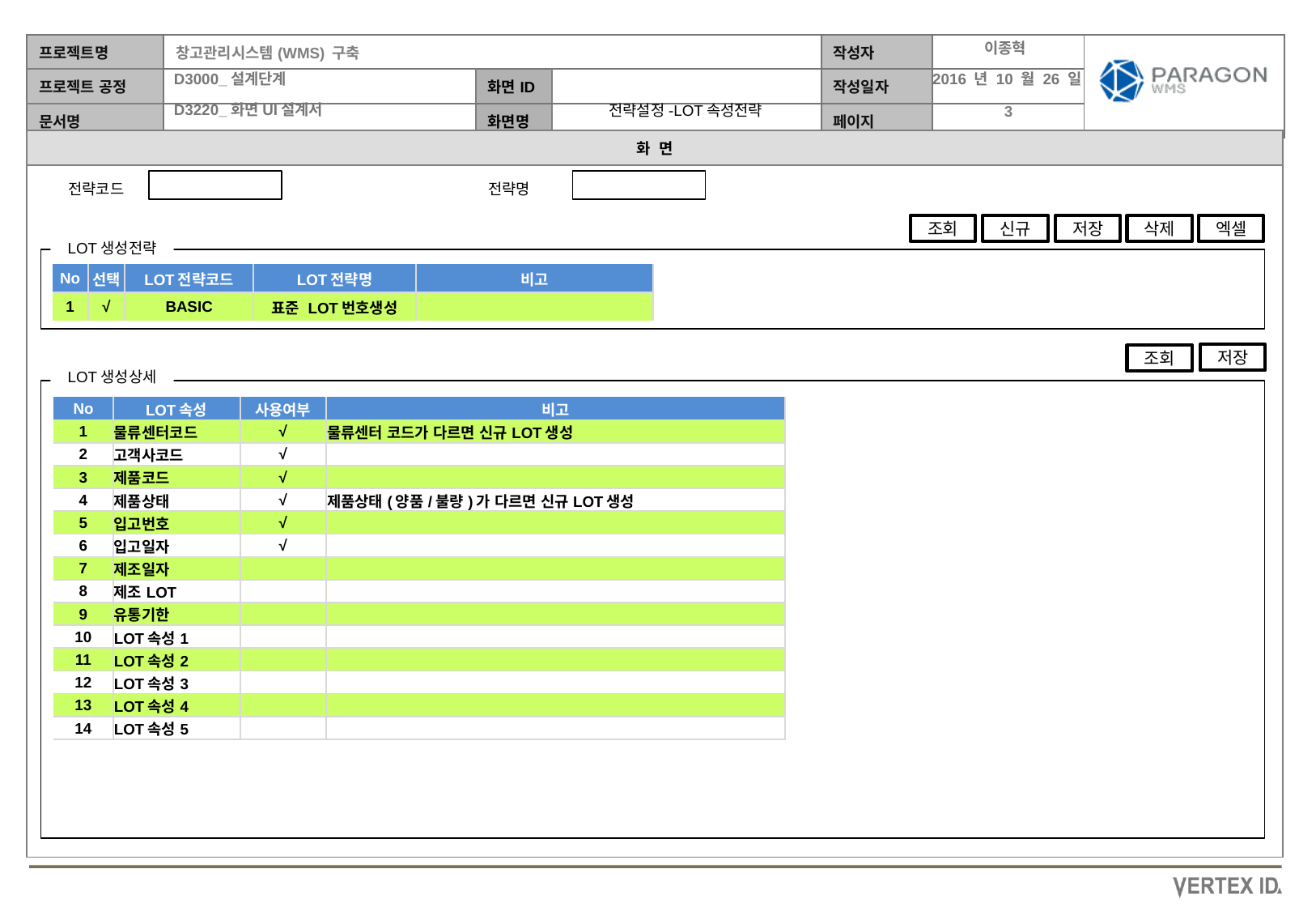

이종혁
2016 년 10 월 26 일
전략설정-LOT속성전략

전략코드
전략명
조회
신규
저장
삭제
엑셀
LOT생성전략

| No | 선택 | LOT전략코드 | LOT전략명 | 비고 |
| --- | --- | --- | --- | --- |
| 1 | √ | BASIC | 표준 LOT번호생성 |  |
저장
조회
LOT생성상세

| No | LOT속성 | 사용여부 | 비고 |
| --- | --- | --- | --- |
| 1 | 물류센터코드 | √ | 물류센터 코드가 다르면 신규LOT생성 |
| 2 | 고객사코드 | √ |  |
| 3 | 제품코드 | √ |  |
| 4 | 제품상태 | √ | 제품상태(양품/불량)가 다르면 신규LOT생성 |
| 5 | 입고번호 | √ |  |
| 6 | 입고일자 | √ |  |
| 7 | 제조일자 |  |  |
| 8 | 제조LOT |  |  |
| 9 | 유통기한 |  |  |
| 10 | LOT속성1 |  |  |
| 11 | LOT속성2 |  |  |
| 12 | LOT속성3 |  |  |
| 13 | LOT속성4 |  |  |
| 14 | LOT속성5 |  |  |